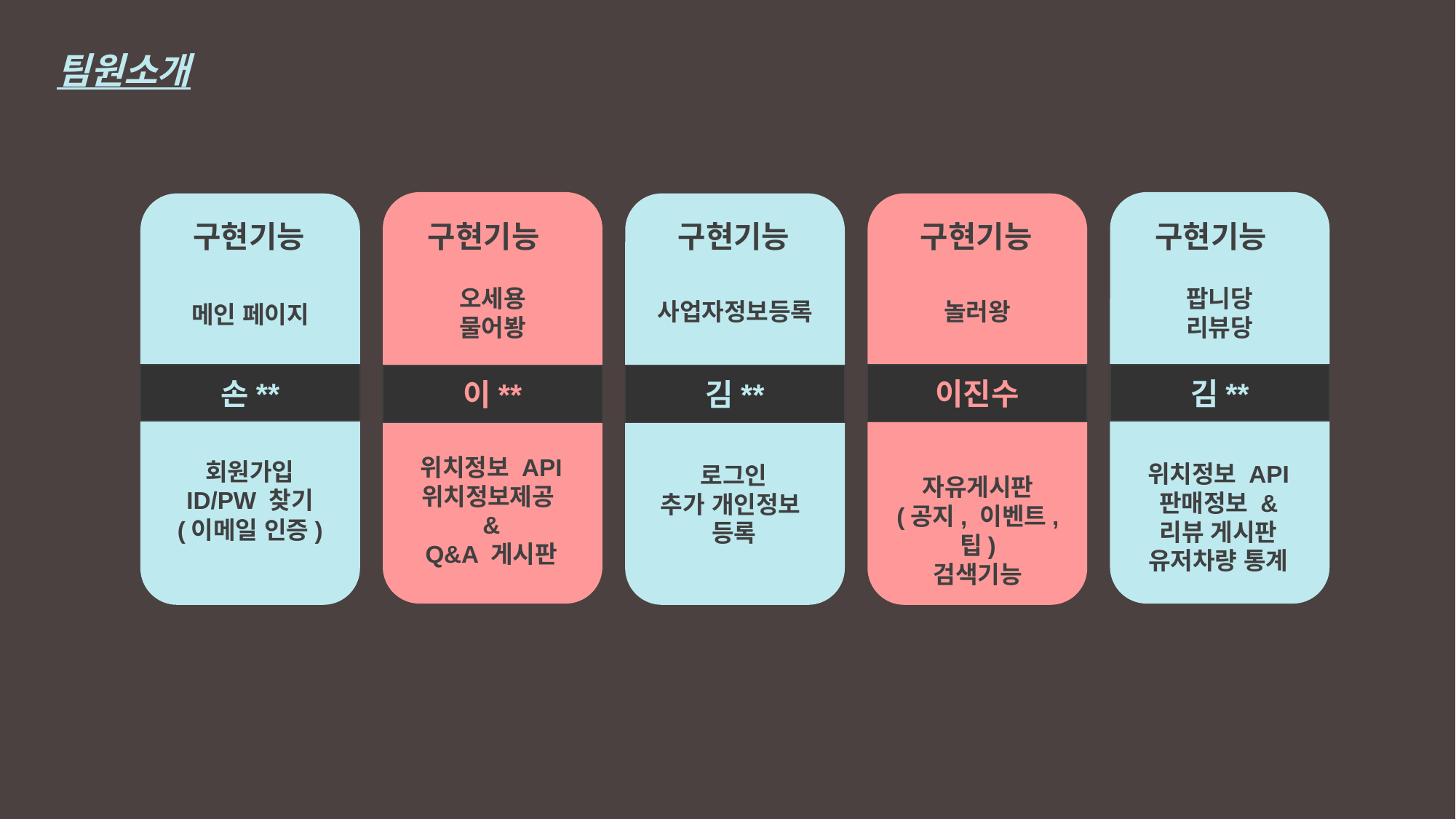

팀원소개

구현기능
구현기능
구현기능
구현기능
구현기능
팝니당
리뷰당
오세용
물어봥
사업자정보등록
놀러왕
메인 페이지
손**
김**
이진수
김**
이**
위치정보 API
위치정보제공
&
Q&A 게시판
회원가입
ID/PW 찾기
(이메일 인증)
위치정보 API
판매정보 &
리뷰 게시판
유저차량 통계
로그인
추가 개인정보
등록
자유게시판
(공지, 이벤트, 팁)
검색기능